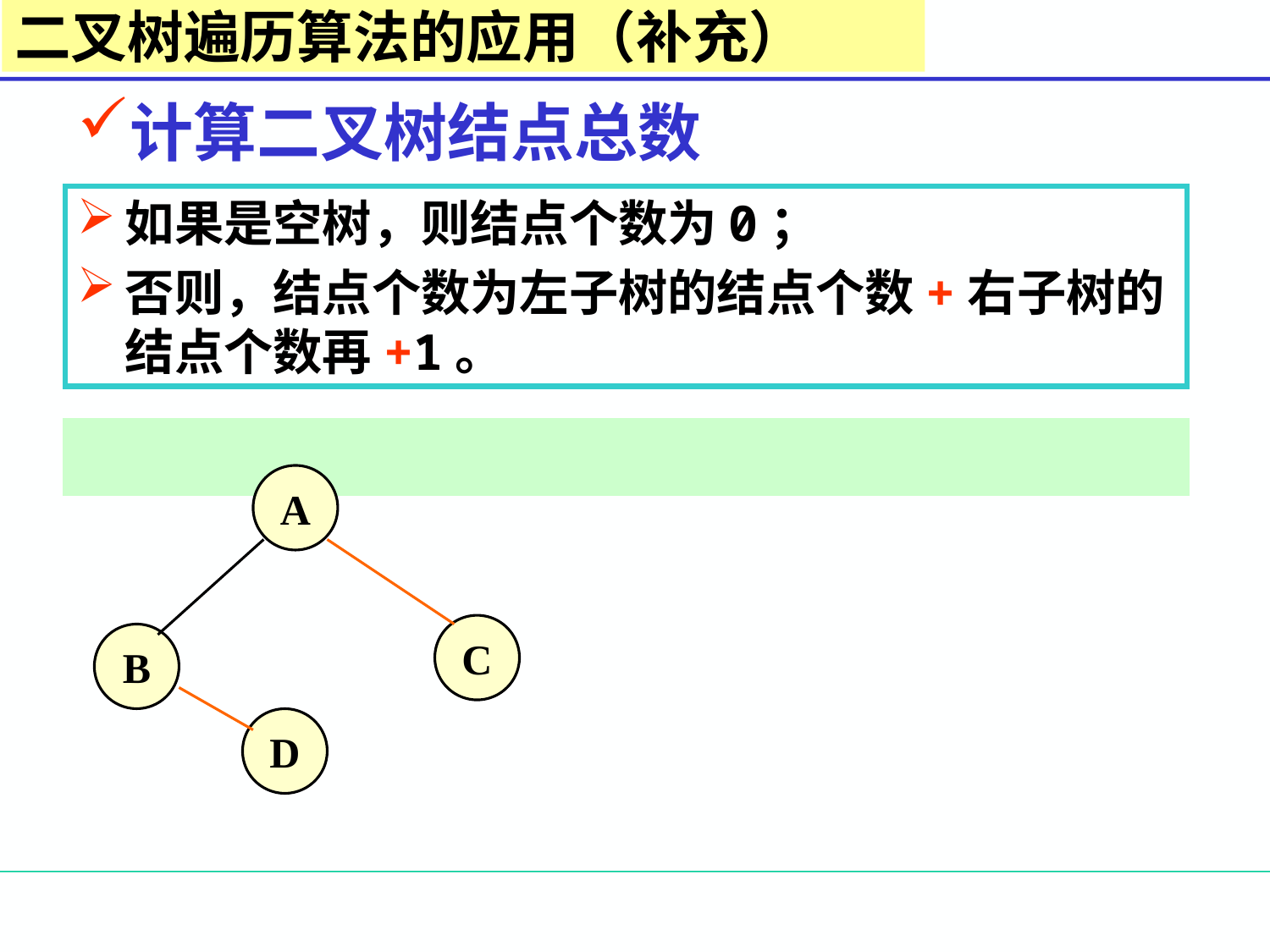

二叉树遍历算法的应用（补充）
计算二叉树结点总数
如果是空树，则结点个数为0；
否则，结点个数为左子树的结点个数+右子树的结点个数再+1。

A

C
B

D